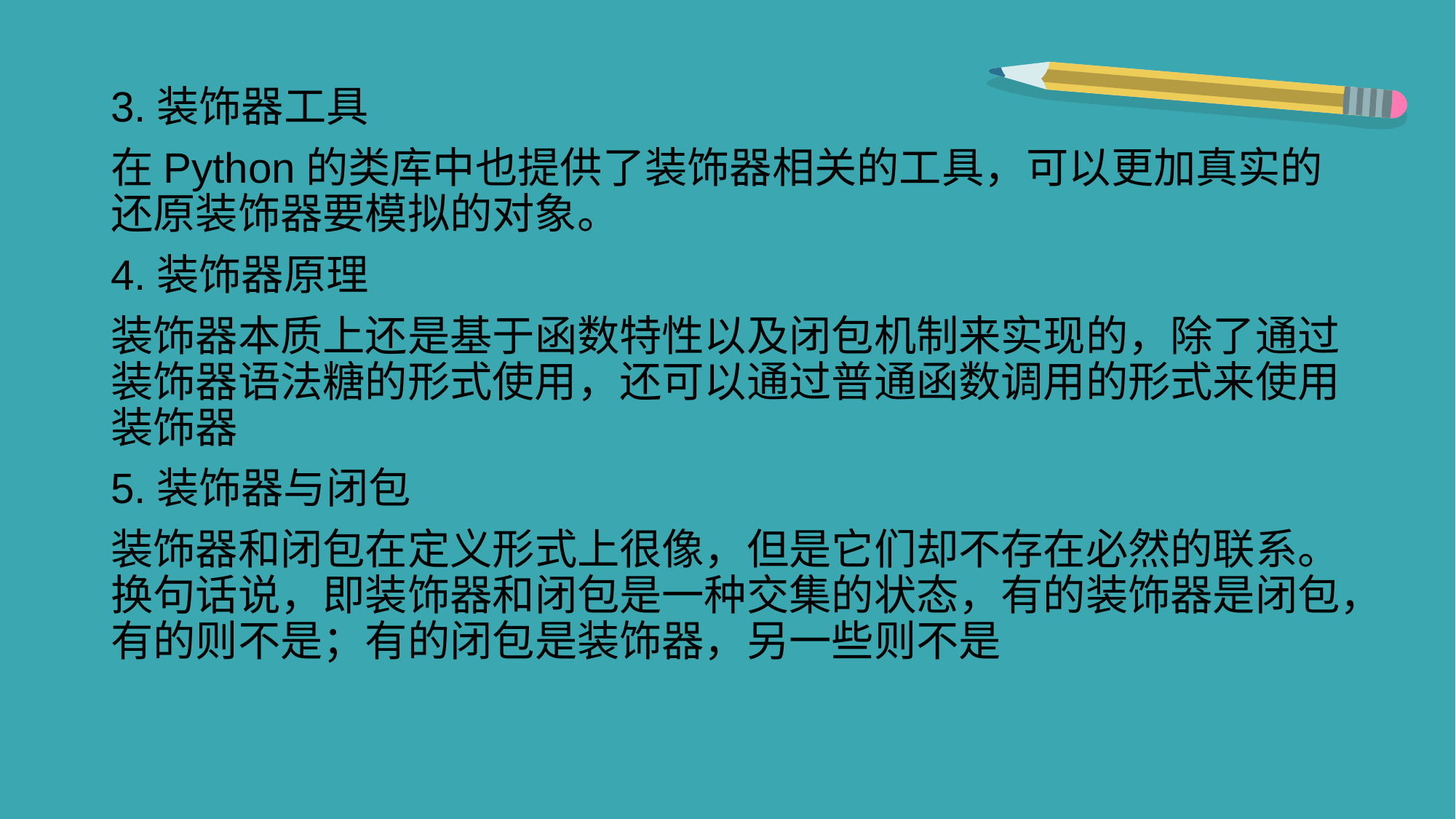

3.装饰器工具
在Python的类库中也提供了装饰器相关的工具，可以更加真实的还原装饰器要模拟的对象。
4.装饰器原理
装饰器本质上还是基于函数特性以及闭包机制来实现的，除了通过装饰器语法糖的形式使用，还可以通过普通函数调用的形式来使用装饰器
5.装饰器与闭包
装饰器和闭包在定义形式上很像，但是它们却不存在必然的联系。换句话说，即装饰器和闭包是一种交集的状态，有的装饰器是闭包，有的则不是；有的闭包是装饰器，另一些则不是